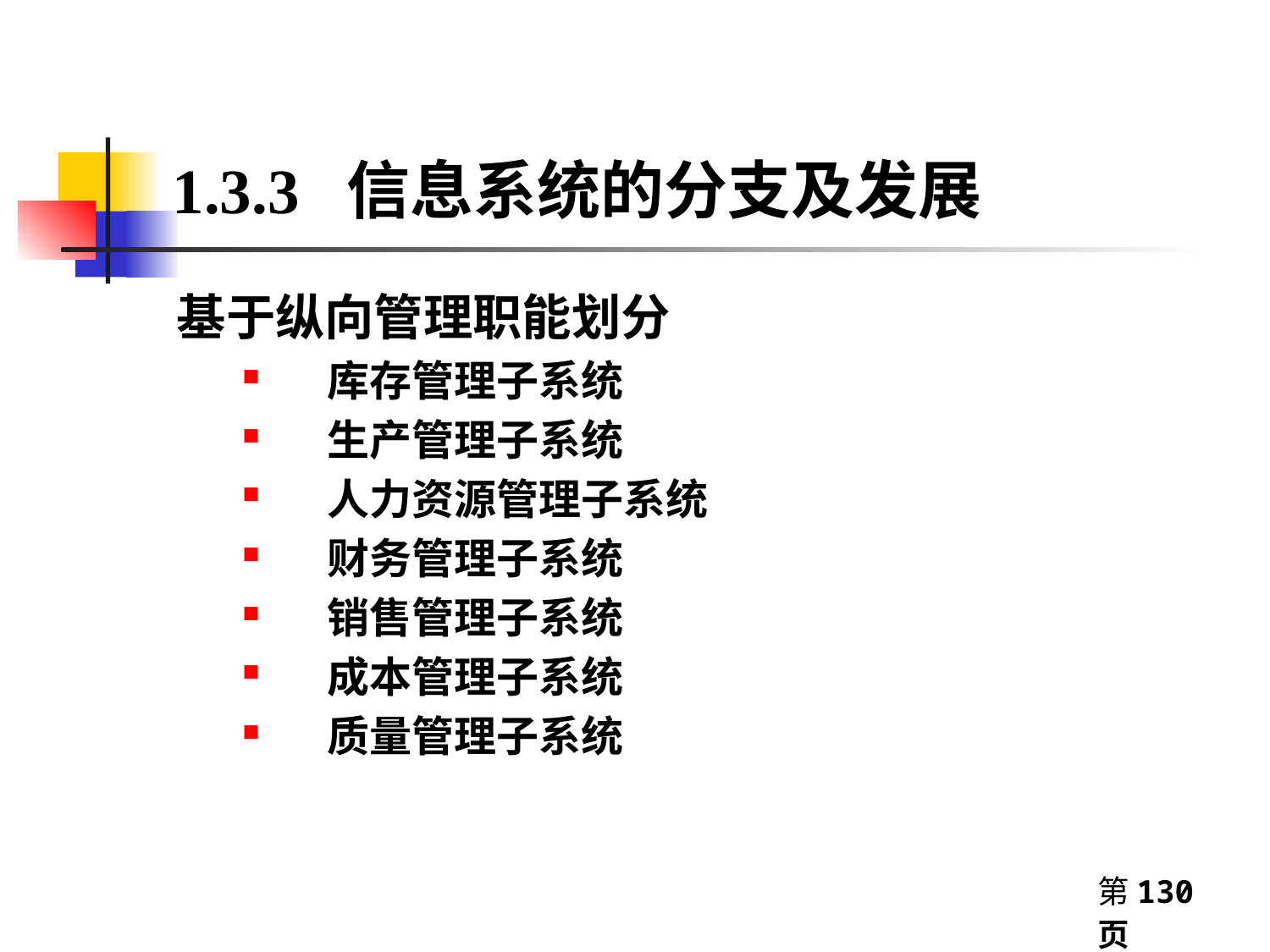

# 1.3.3  信息系统的分支及发展
基于纵向管理职能划分
库存管理子系统
生产管理子系统
人力资源管理子系统
财务管理子系统
销售管理子系统
成本管理子系统
质量管理子系统